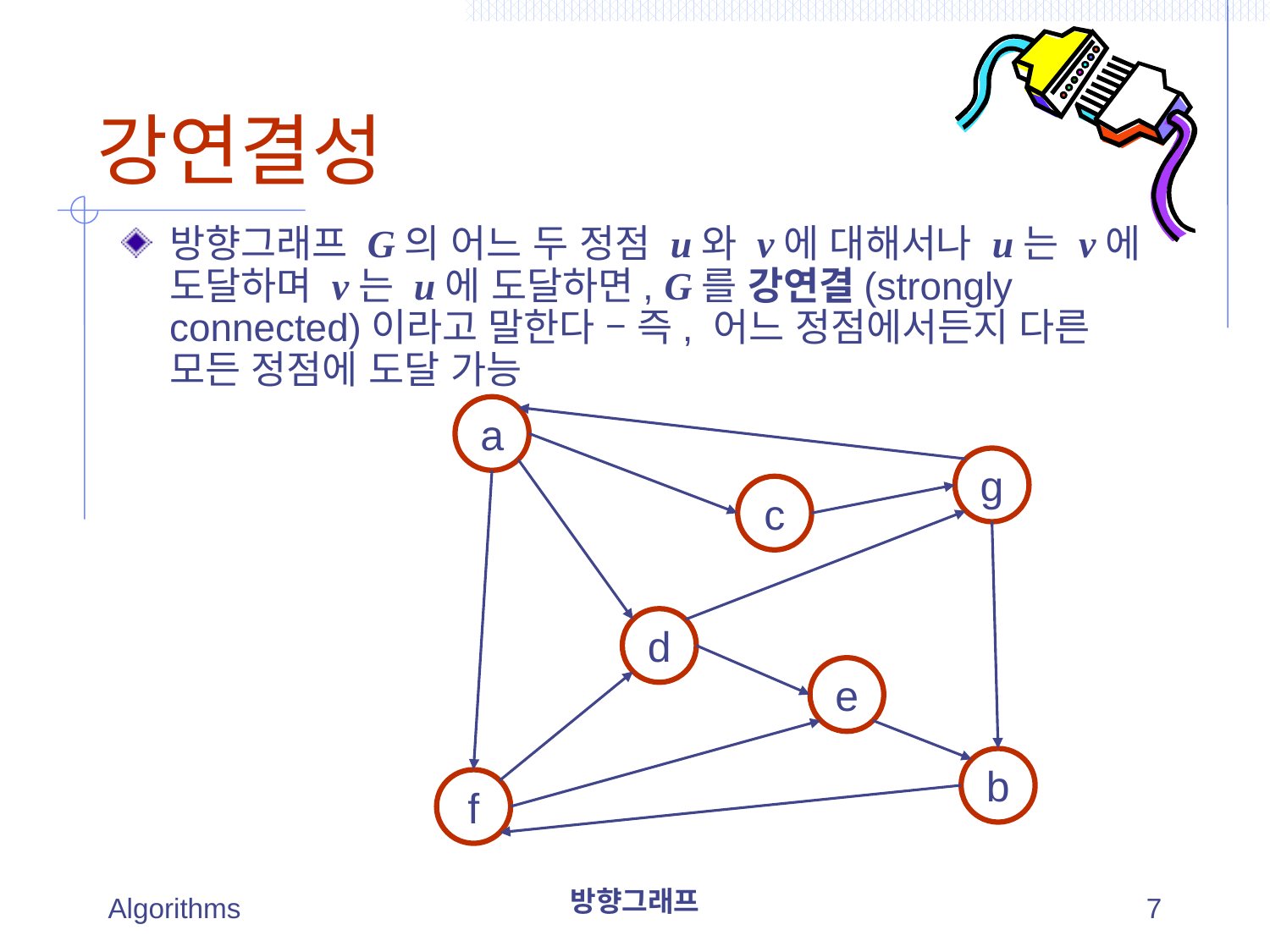

# 강연결성
방향그래프 G의 어느 두 정점 u와 v에 대해서나 u는 v에 도달하며 v는 u에 도달하면, G를 강연결(strongly connected)이라고 말한다 – 즉, 어느 정점에서든지 다른 모든 정점에 도달 가능
a
g
c
d
e
b
f
Algorithms
방향그래프
7